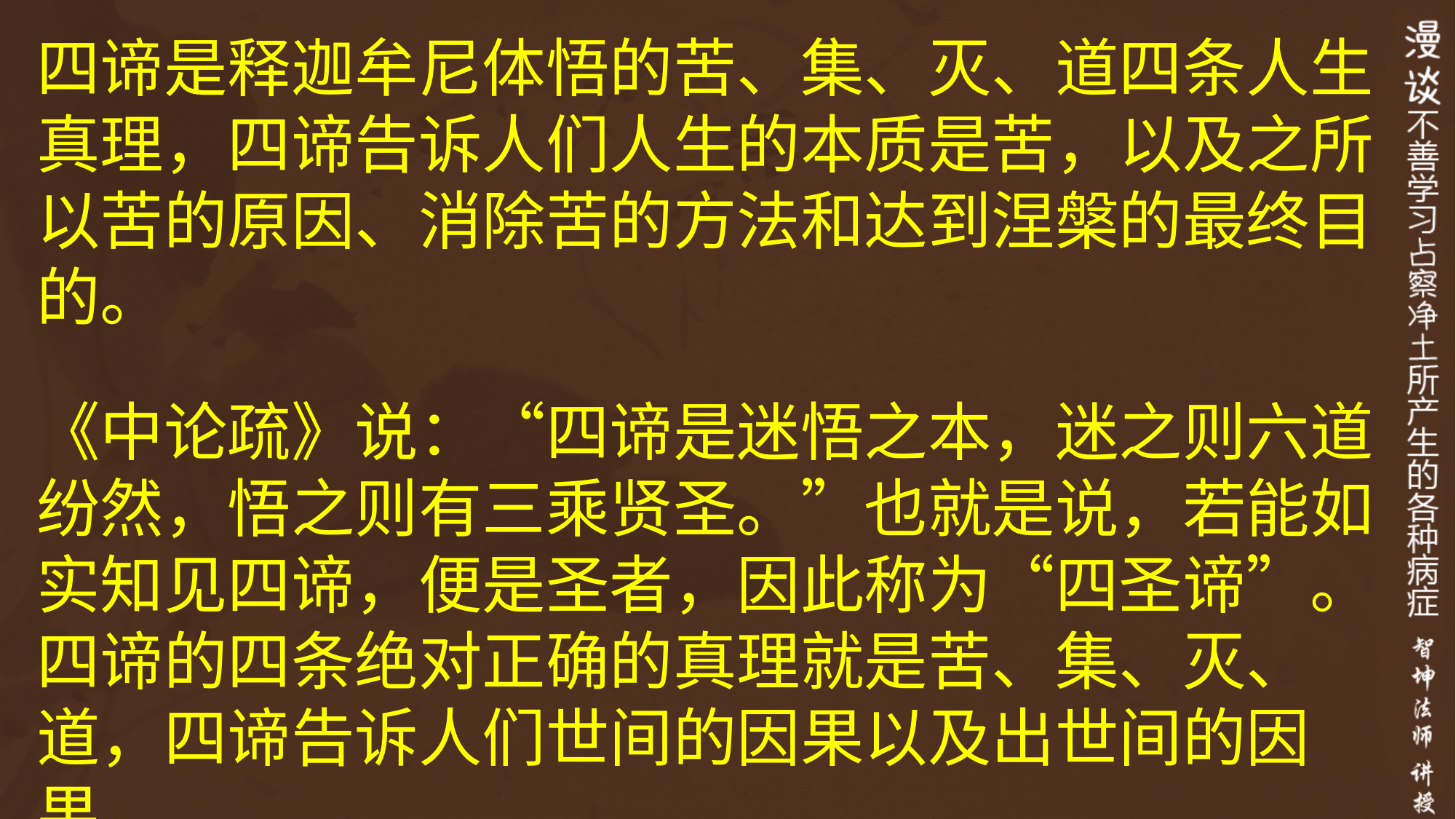

四谛是释迦牟尼体悟的苦、集、灭、道四条人生真理，四谛告诉人们人生的本质是苦，以及之所以苦的原因、消除苦的方法和达到涅槃的最终目的。

《中论疏》说：“四谛是迷悟之本，迷之则六道纷然，悟之则有三乘贤圣。”也就是说，若能如实知见四谛，便是圣者，因此称为“四圣谛”。四谛的四条绝对正确的真理就是苦、集、灭、道，四谛告诉人们世间的因果以及出世间的因果。